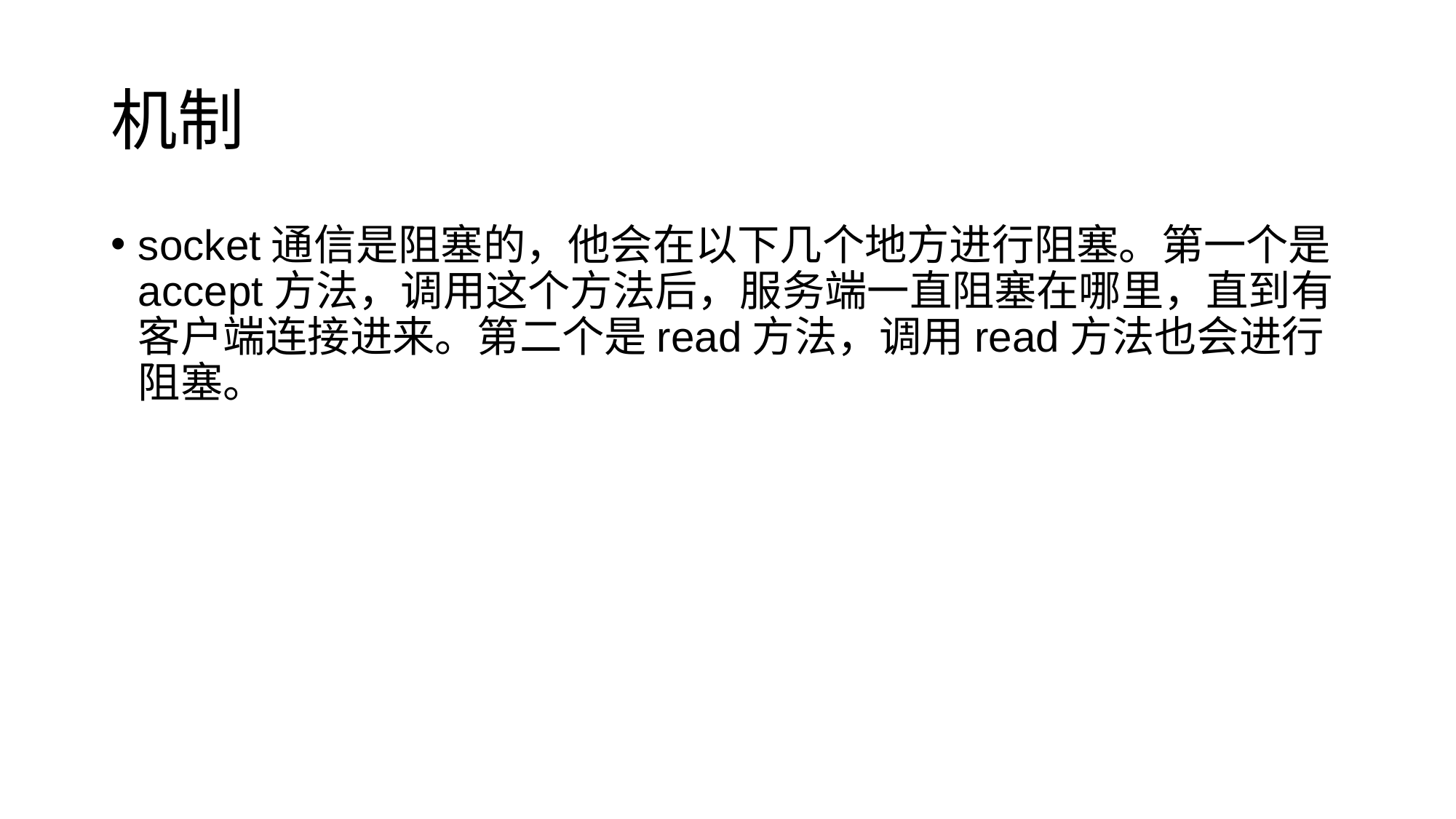

# 机制
socket通信是阻塞的，他会在以下几个地方进行阻塞。第一个是accept方法，调用这个方法后，服务端一直阻塞在哪里，直到有客户端连接进来。第二个是read方法，调用read方法也会进行阻塞。